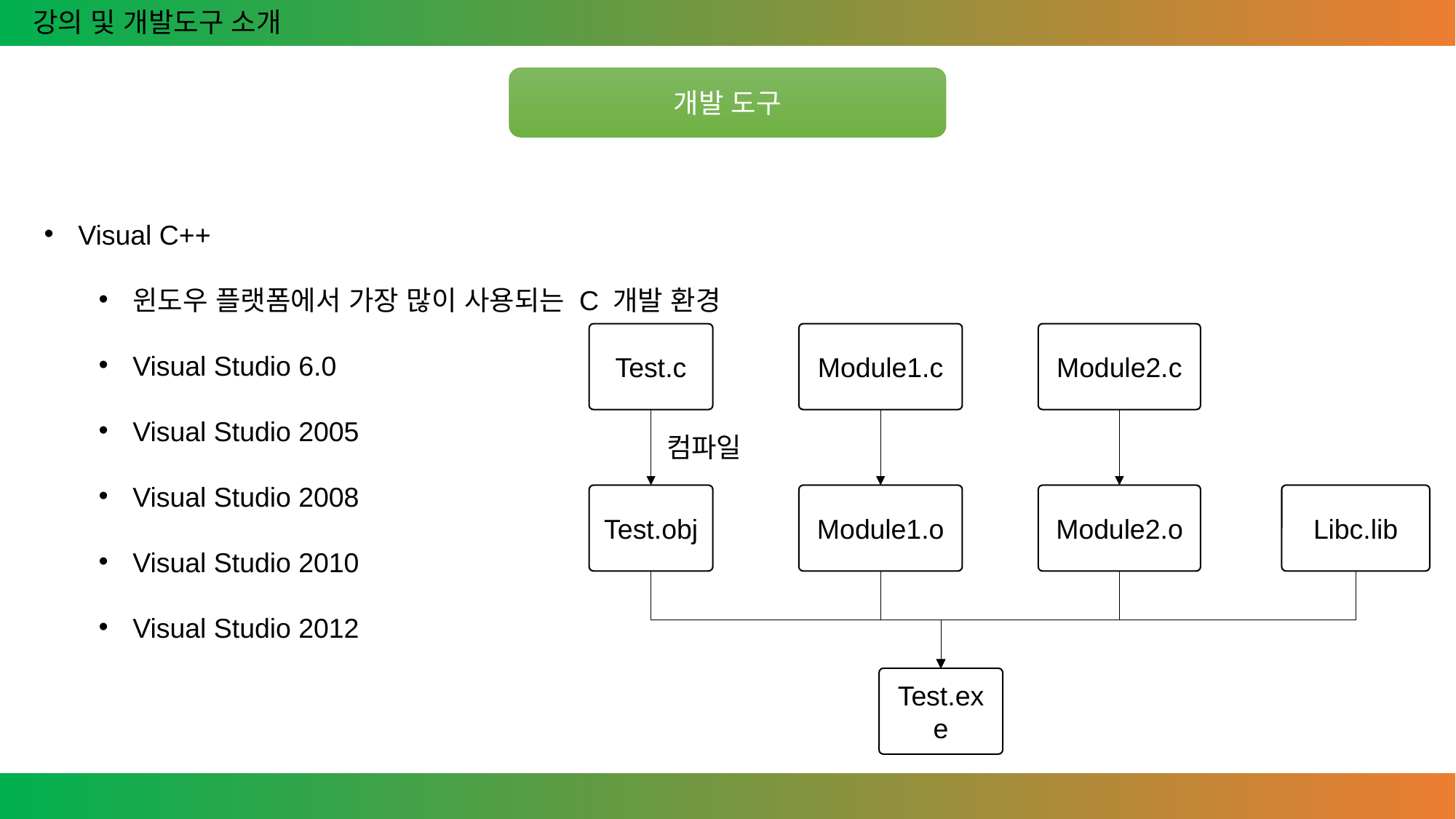

강의 및 개발도구 소개
개발 도구
Visual C++
윈도우 플랫폼에서 가장 많이 사용되는 C 개발 환경
Visual Studio 6.0
Visual Studio 2005
Visual Studio 2008
Visual Studio 2010
Visual Studio 2012
Module2.c
Test.c
Module1.c
컴파일
Test.obj
Libc.lib
Module2.o
Module1.o
Test.exe